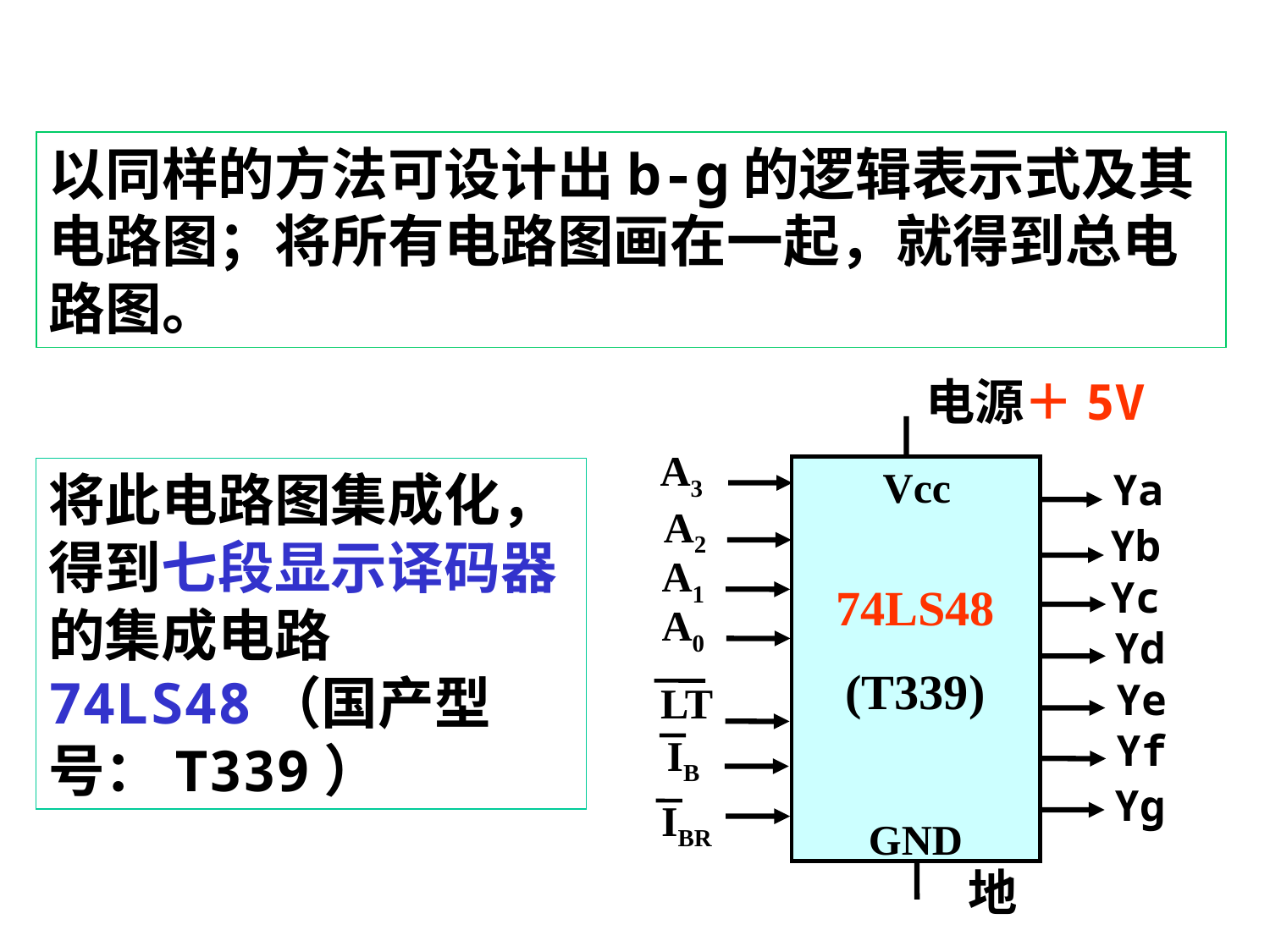

以同样的方法可设计出b-g的逻辑表示式及其电路图；将所有电路图画在一起，就得到总电路图。
电源＋5V

A3
Vcc

Ya

A2

Yb

A1

Yc
74LS48
(T339)

A0

Yd

Ye
LT

Yf

IB

Yg
IBR

GND

地

将此电路图集成化，得到七段显示译码器的集成电路74LS48（国产型号：T339）